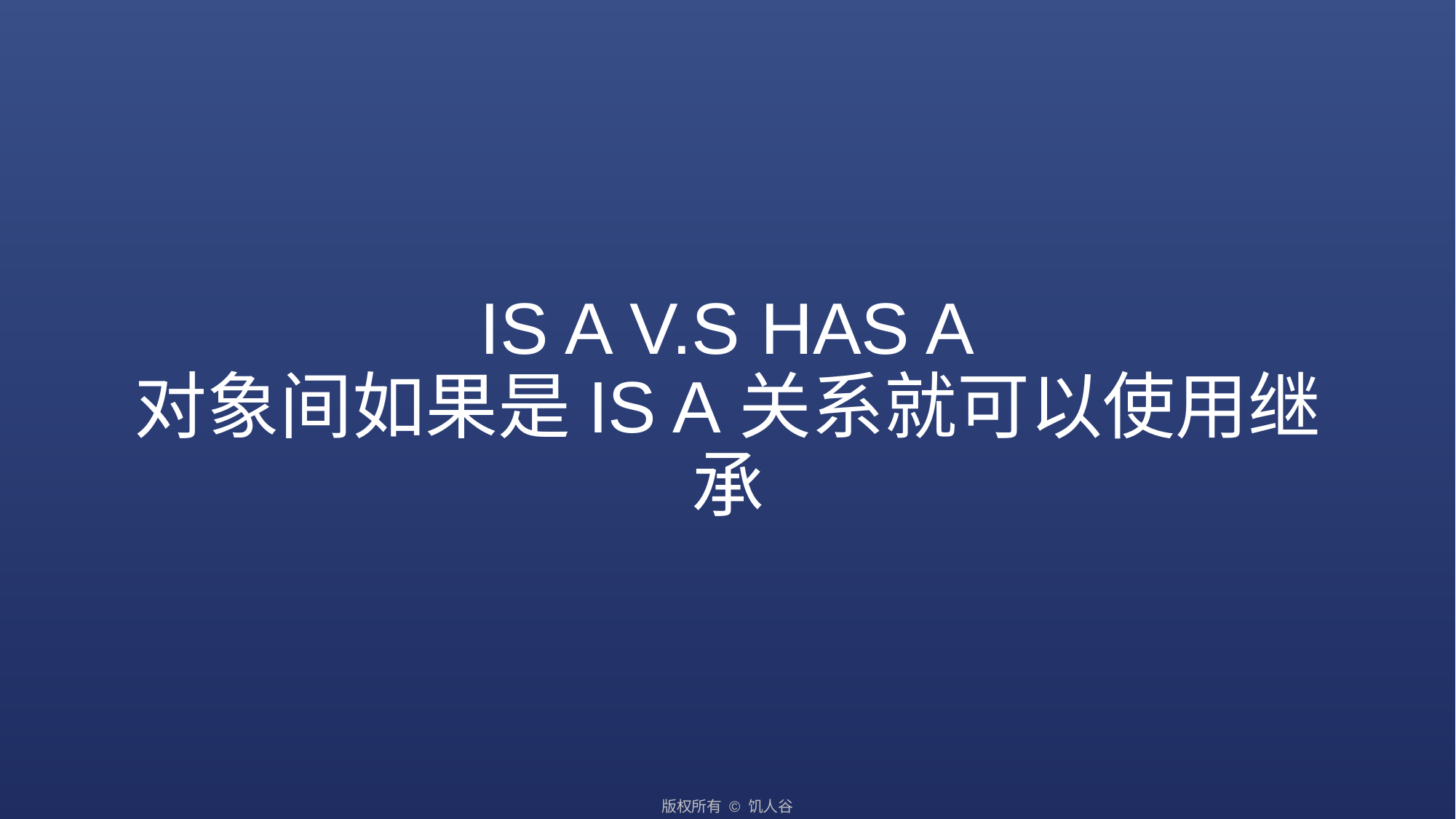

# IS A V.S HAS A 对象间如果是IS A关系就可以使用继承